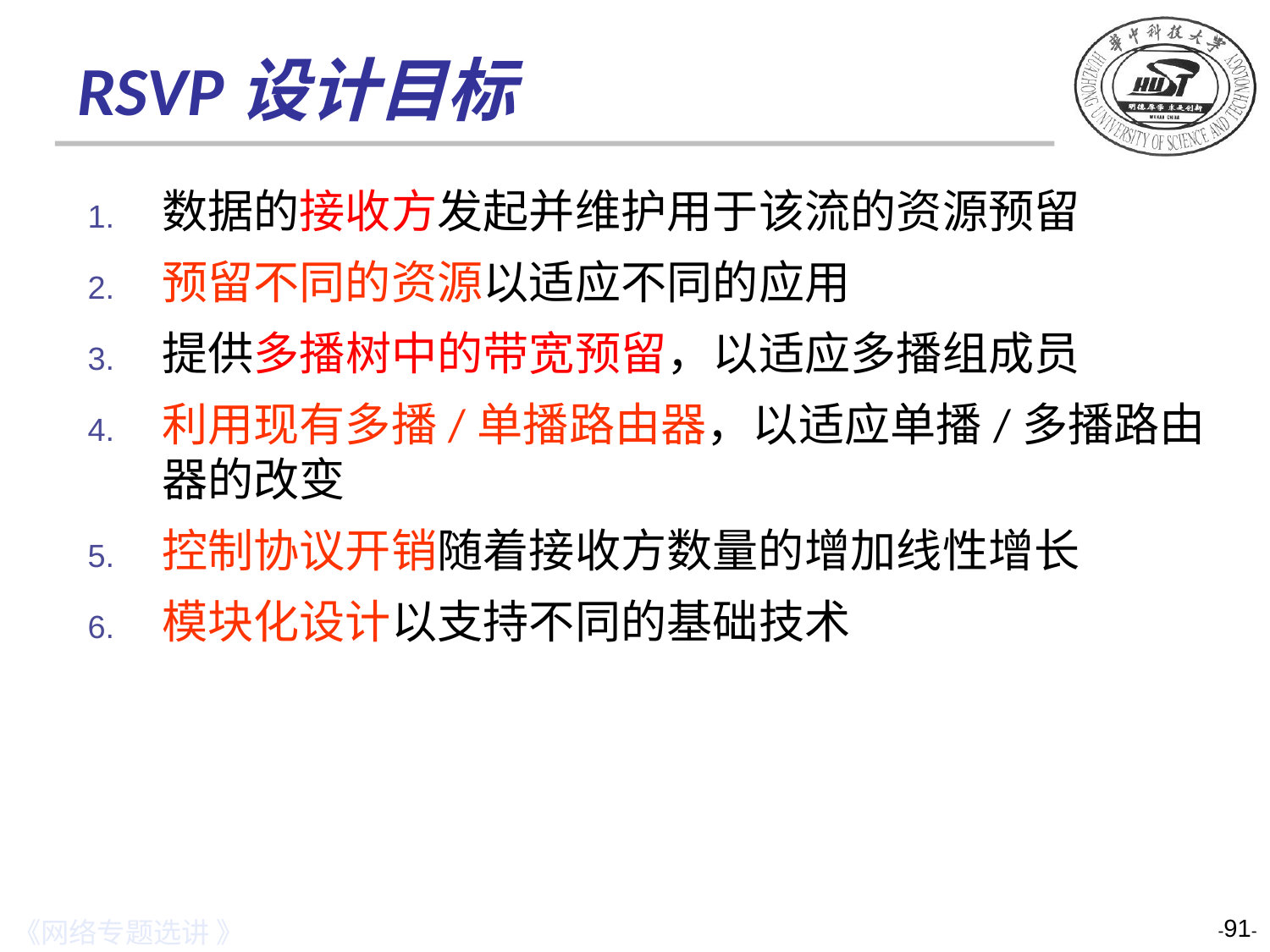

# RSVP设计目标
数据的接收方发起并维护用于该流的资源预留
预留不同的资源以适应不同的应用
提供多播树中的带宽预留，以适应多播组成员
利用现有多播/单播路由器，以适应单播/多播路由器的改变
控制协议开销随着接收方数量的增加线性增长
模块化设计以支持不同的基础技术
-91-
《网络专题选讲 》